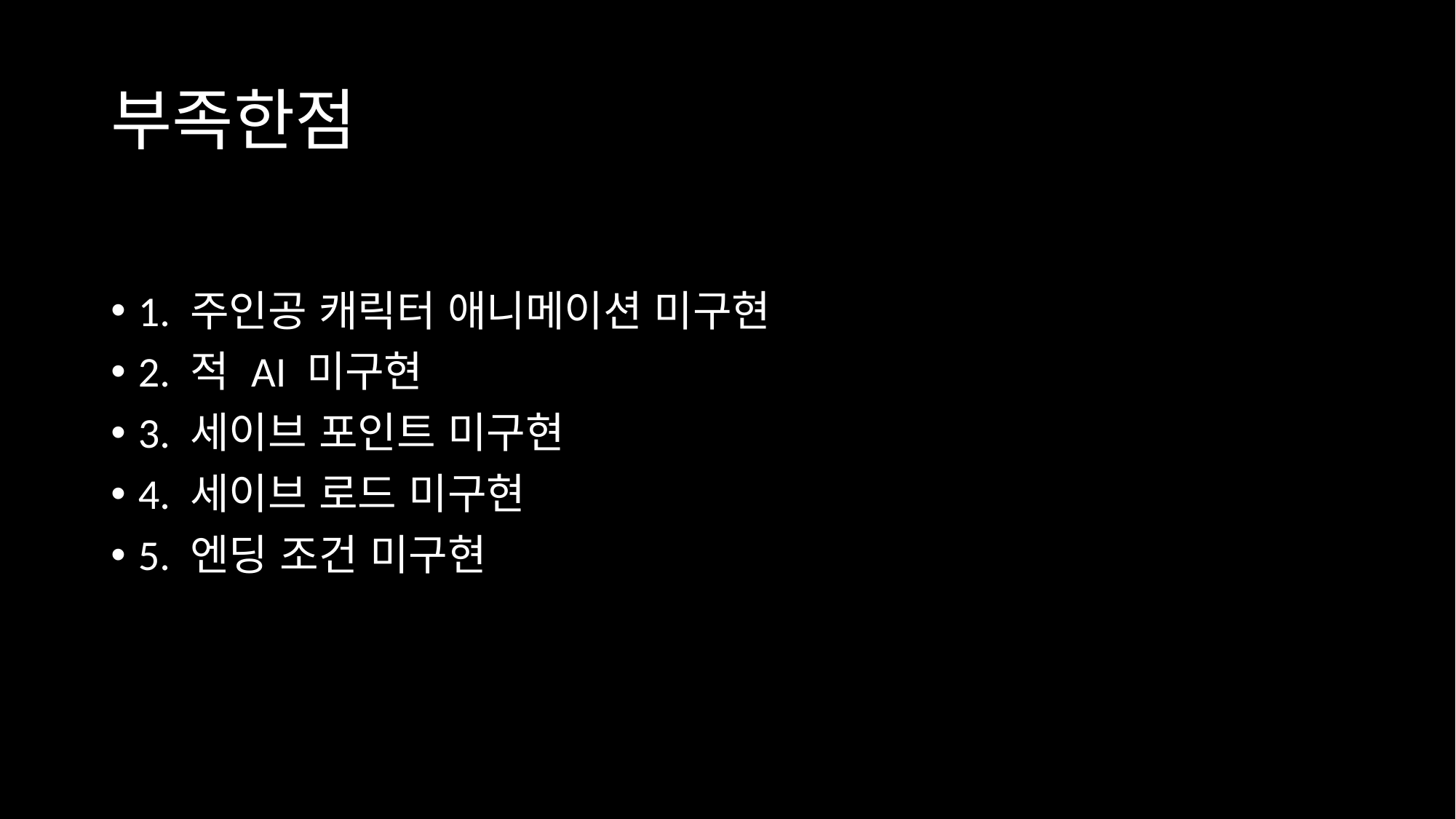

# 부족한점

1. 주인공 캐릭터 애니메이션 미구현
2. 적 AI 미구현
3. 세이브 포인트 미구현
4. 세이브 로드 미구현
5. 엔딩 조건 미구현